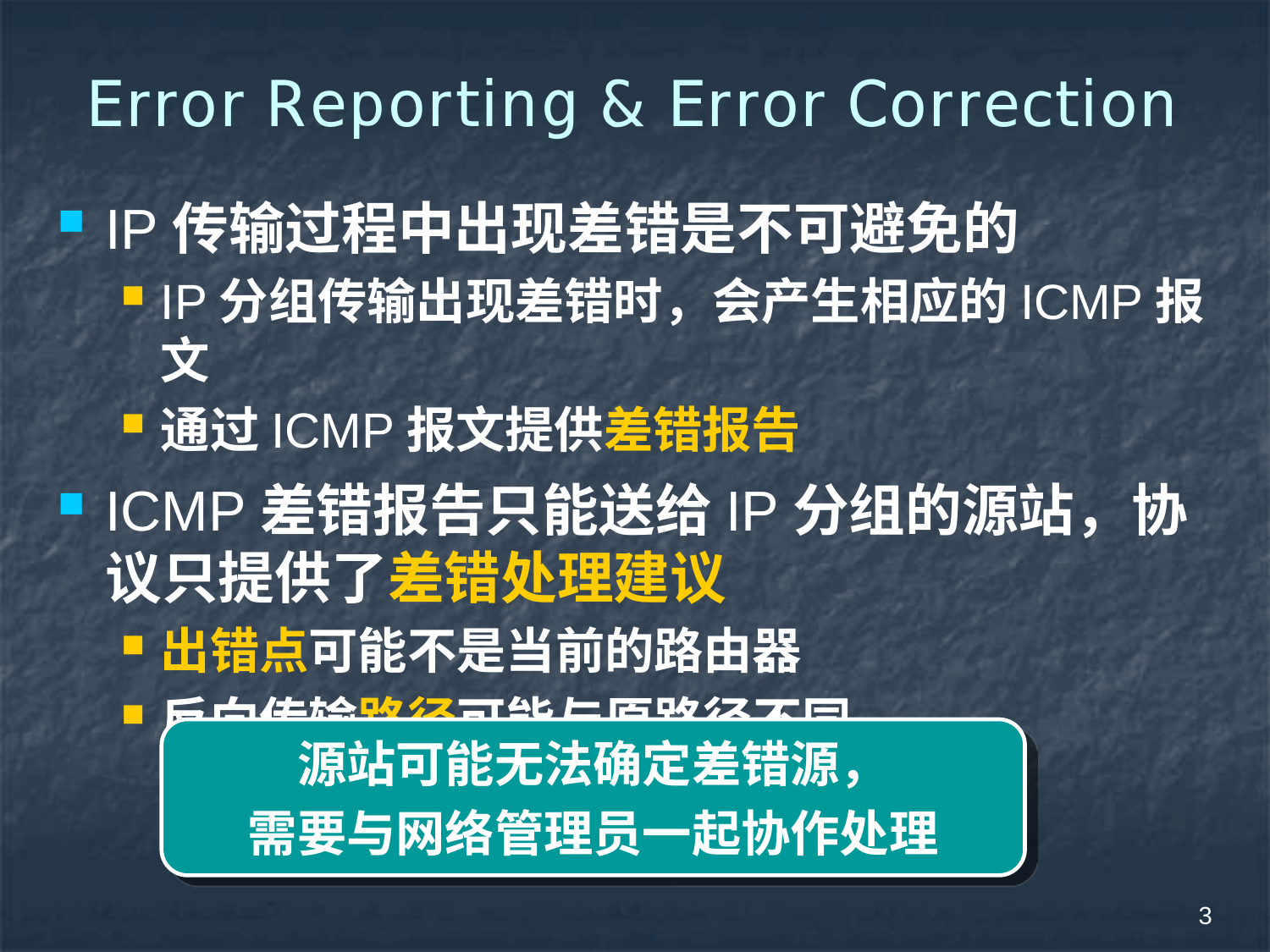

# Error Reporting & Error Correction
IP传输过程中出现差错是不可避免的
IP分组传输出现差错时，会产生相应的ICMP报文
通过ICMP报文提供差错报告
ICMP差错报告只能送给IP分组的源站，协议只提供了差错处理建议
出错点可能不是当前的路由器
反向传输路径可能与原路径不同
源站可能无法确定差错源，
需要与网络管理员一起协作处理
3